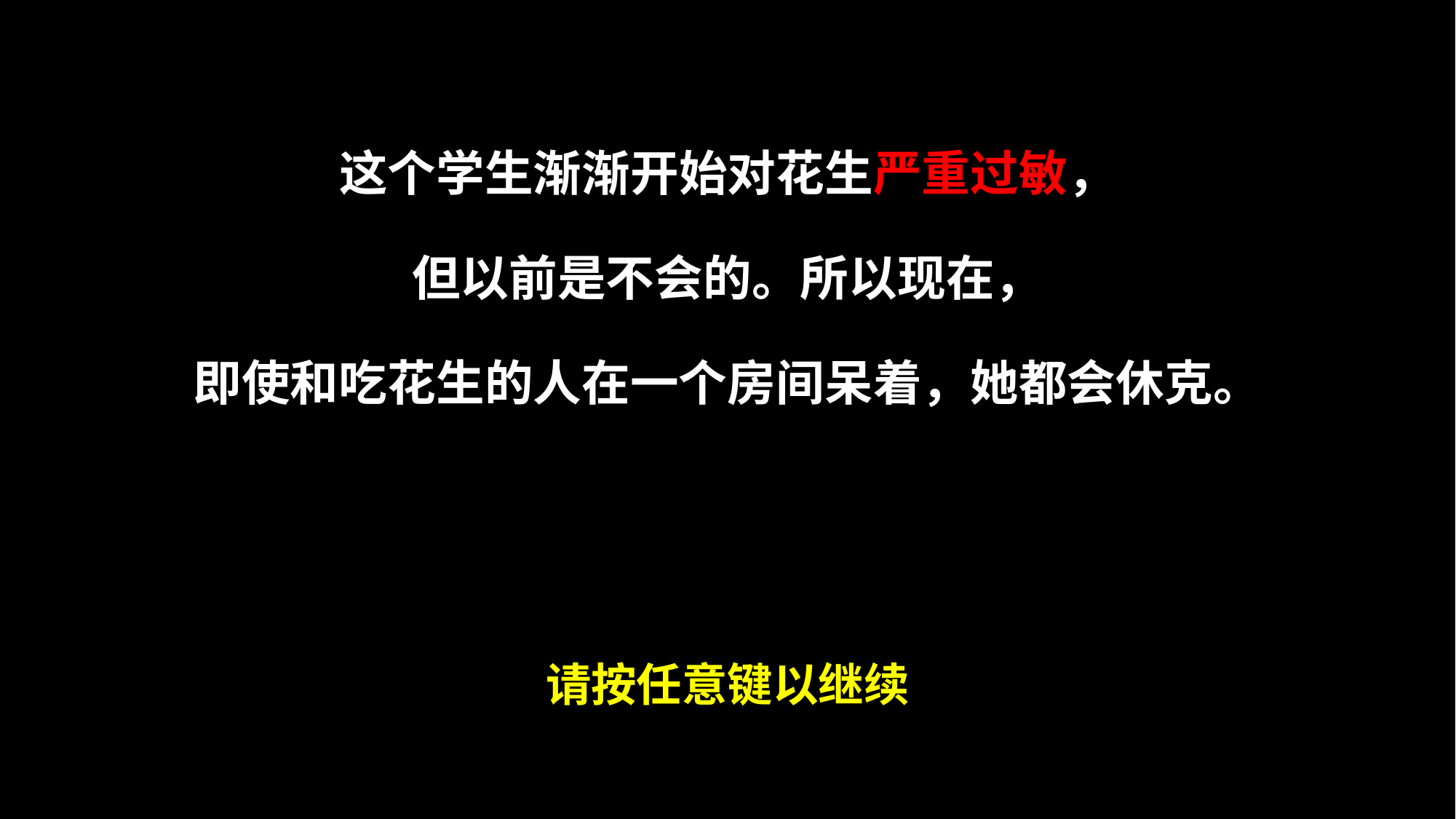

# 这个学生渐渐开始对花生严重过敏， 但以前是不会的。所以现在， 即使和吃花生的人在一个房间呆着，她都会休克。
请按任意键以继续